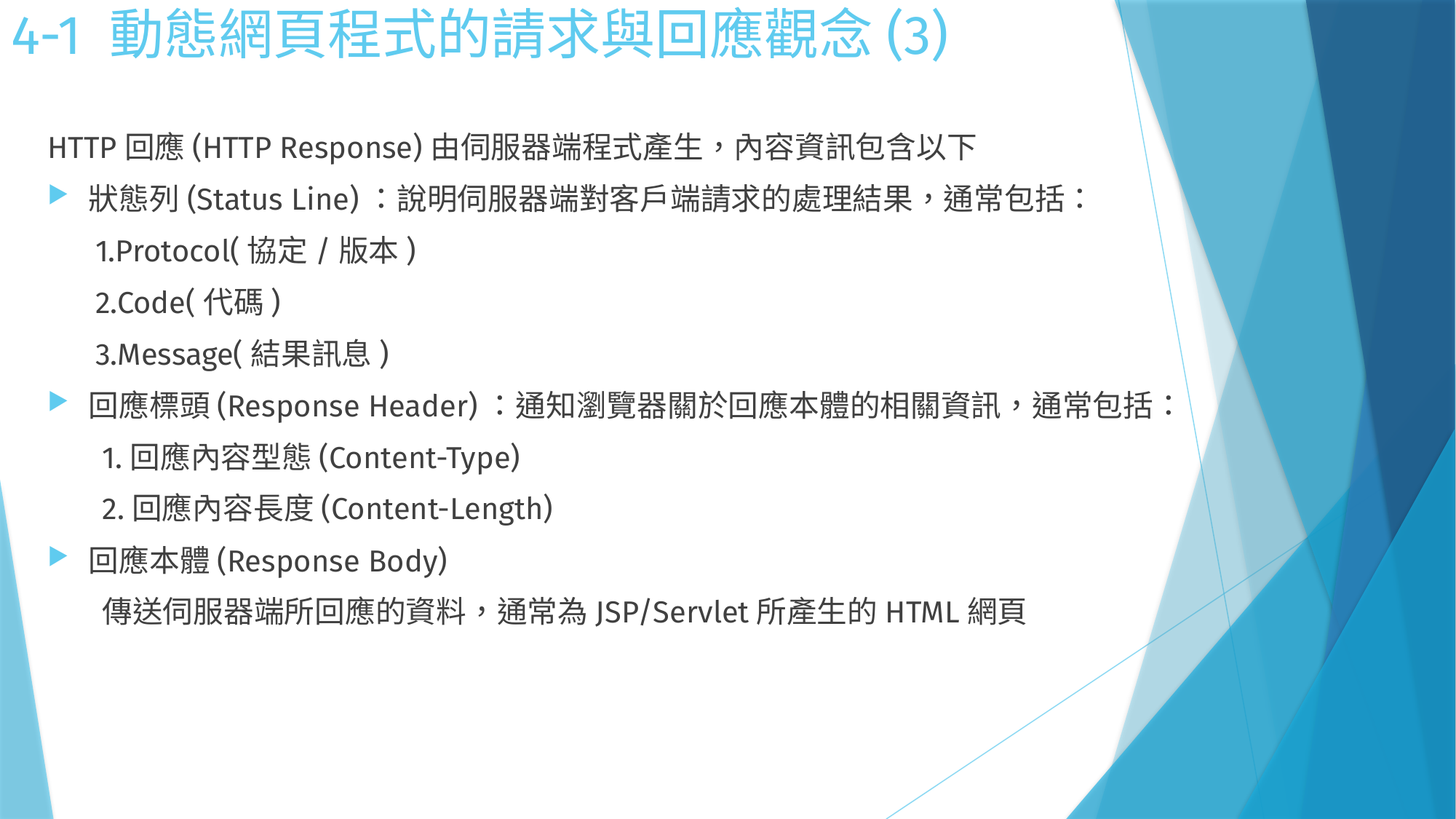

# 4-1 動態網頁程式的請求與回應觀念(3)
HTTP回應(HTTP Response)由伺服器端程式產生，內容資訊包含以下
狀態列(Status Line)：說明伺服器端對客戶端請求的處理結果，通常包括：
1.Protocol(協定/版本)
2.Code(代碼)
3.Message(結果訊息)
回應標頭(Response Header)：通知瀏覽器關於回應本體的相關資訊，通常包括：
1.回應內容型態(Content-Type)
2.回應內容長度(Content-Length)
回應本體(Response Body)
傳送伺服器端所回應的資料，通常為JSP/Servlet所產生的HTML網頁